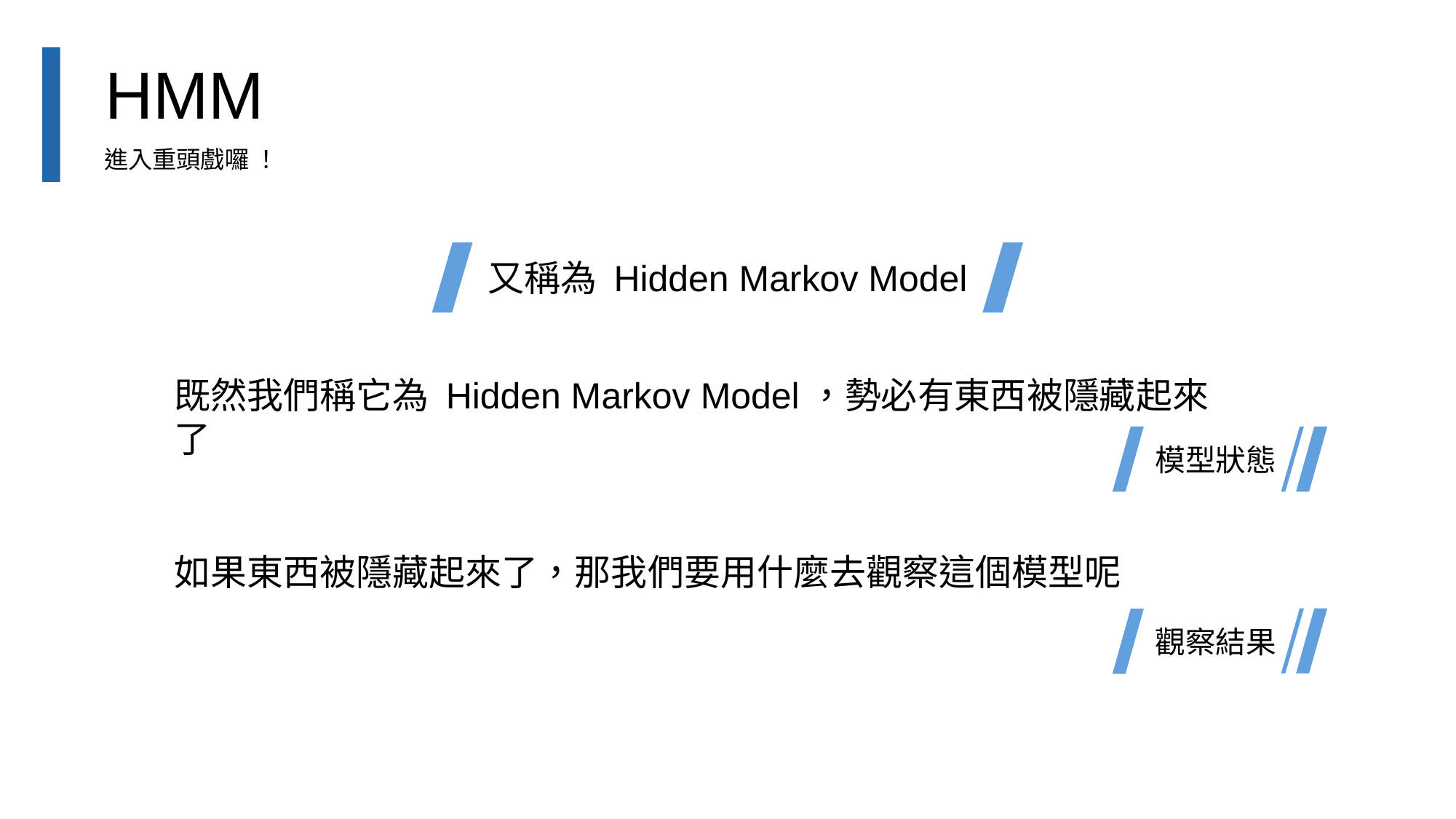

HMM
進入重頭戲囉 ！

又稱為 Hidden Markov Model
既然我們稱它為 Hidden Markov Model，勢必有東西被隱藏起來了

模型狀態
如果東西被隱藏起來了，那我們要用什麼去觀察這個模型呢

觀察結果